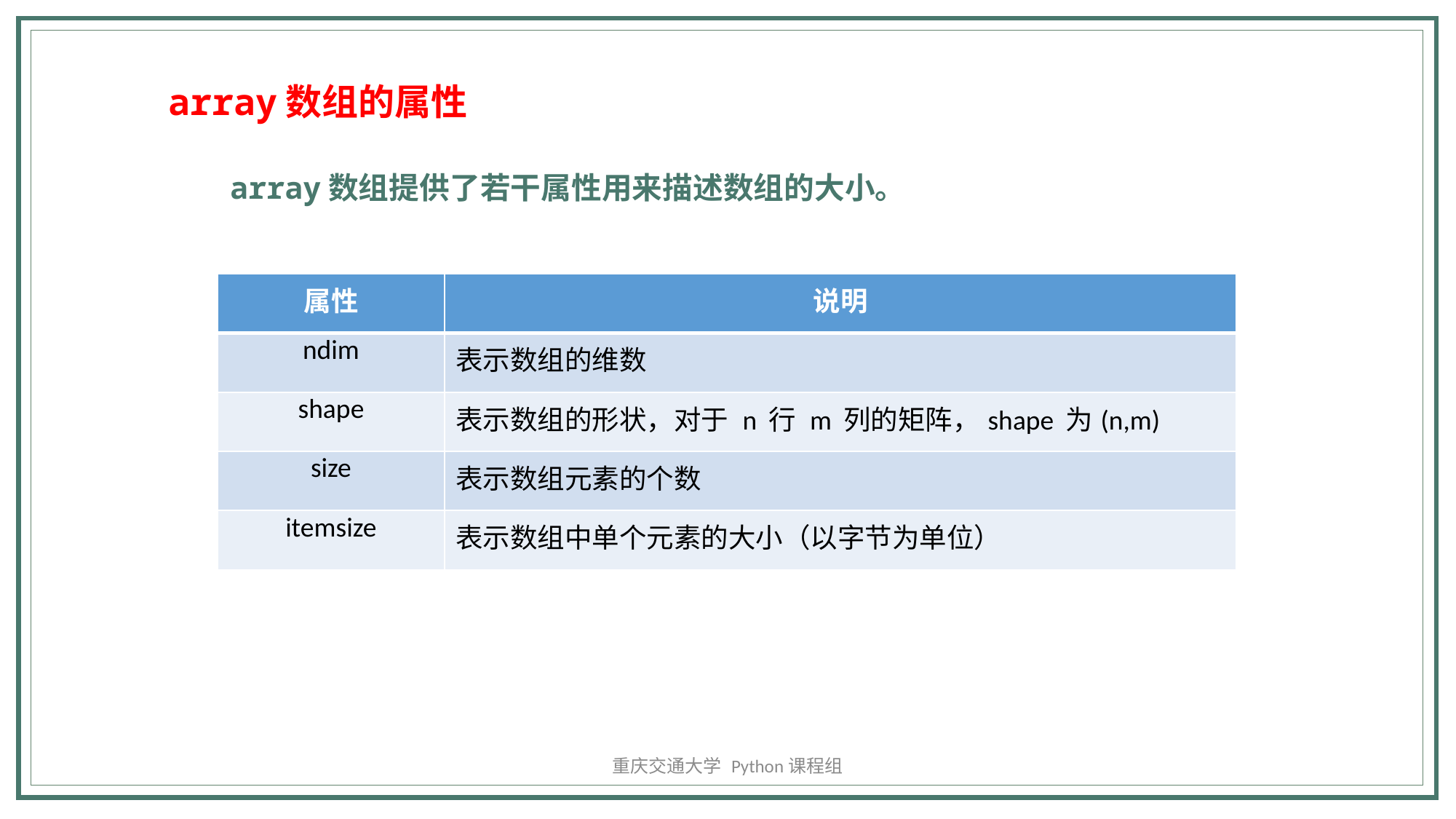

array数组的属性
array数组提供了若干属性用来描述数组的大小。
| 属性 | 说明 |
| --- | --- |
| ndim | 表示数组的维数 |
| shape | 表示数组的形状，对于 n 行 m 列的矩阵，shape 为(n,m) |
| size | 表示数组元素的个数 |
| itemsize | 表示数组中单个元素的大小（以字节为单位） |
重庆交通大学 Python课程组